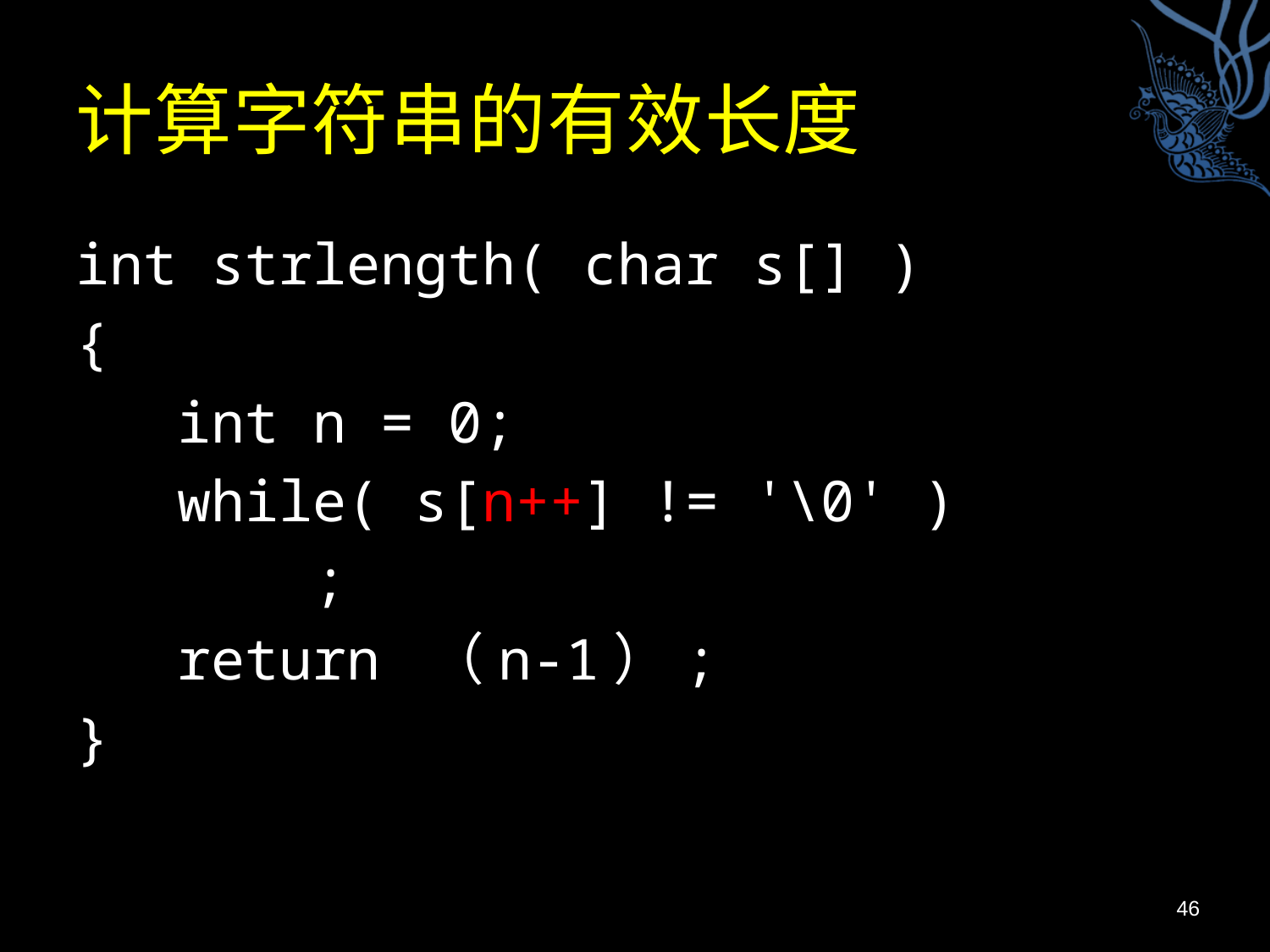

# 计算字符串的有效长度
int strlength( char s[] )
{
   int n = 0;
   while( s[n++] != '\0' )
       ;
   return （n-1）;
}
46